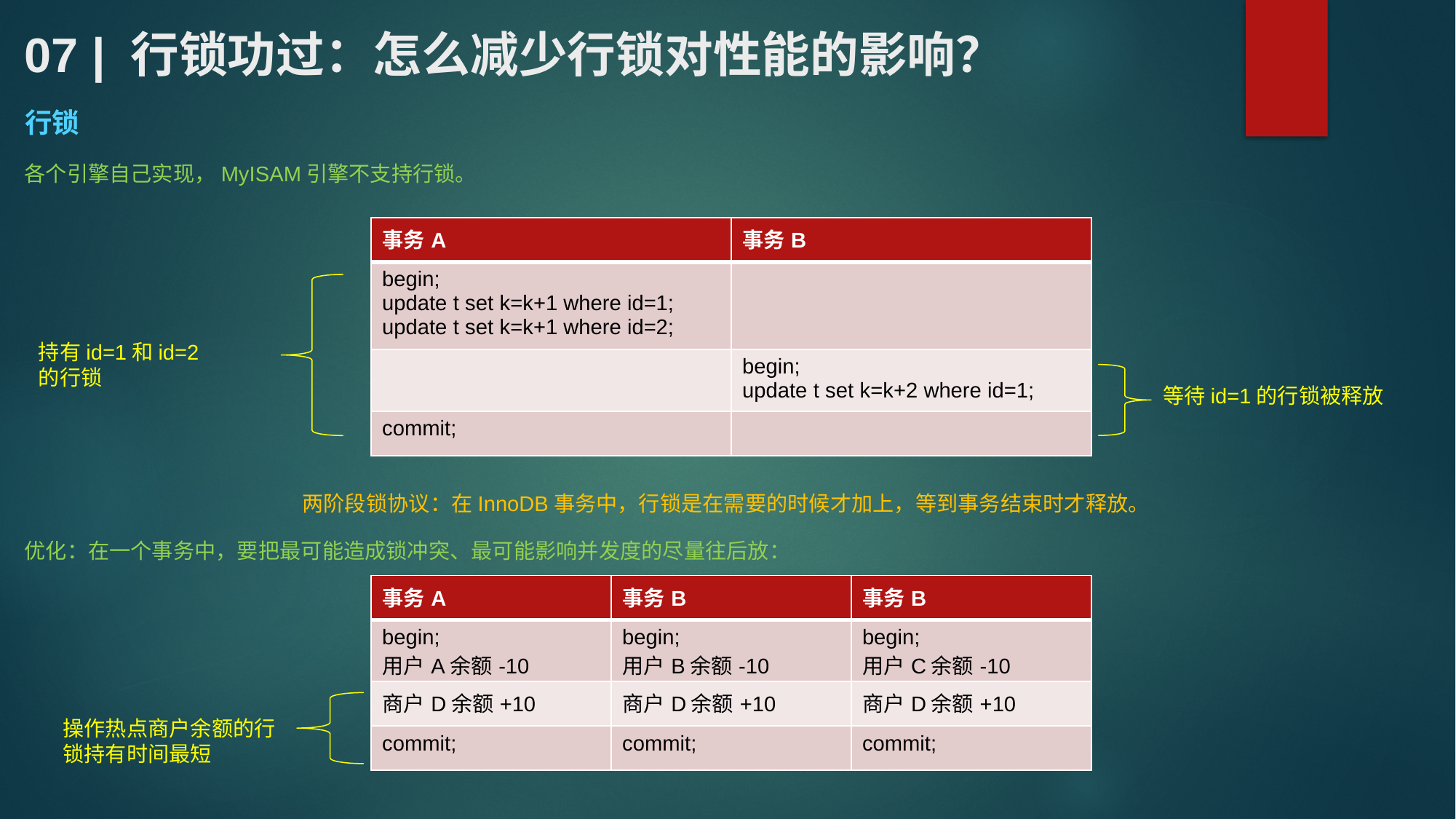

# 07 | 行锁功过：怎么减少行锁对性能的影响？
行锁
各个引擎自己实现，MyISAM引擎不支持行锁。
| 事务A | 事务B |
| --- | --- |
| begin; update t set k=k+1 where id=1; update t set k=k+1 where id=2; |  |
|  | begin; update t set k=k+2 where id=1; |
| commit; |  |

持有id=1和id=2的行锁

等待id=1的行锁被释放
两阶段锁协议：在InnoDB事务中，行锁是在需要的时候才加上，等到事务结束时才释放。
优化：在一个事务中，要把最可能造成锁冲突、最可能影响并发度的尽量往后放：
| 事务A | 事务B | 事务B |
| --- | --- | --- |
| begin; 用户A余额-10 | begin; 用户B余额-10 | begin; 用户C余额-10 |
| 商户D余额+10 | 商户D余额+10 | 商户D余额+10 |
| commit; | commit; | commit; |

操作热点商户余额的行锁持有时间最短